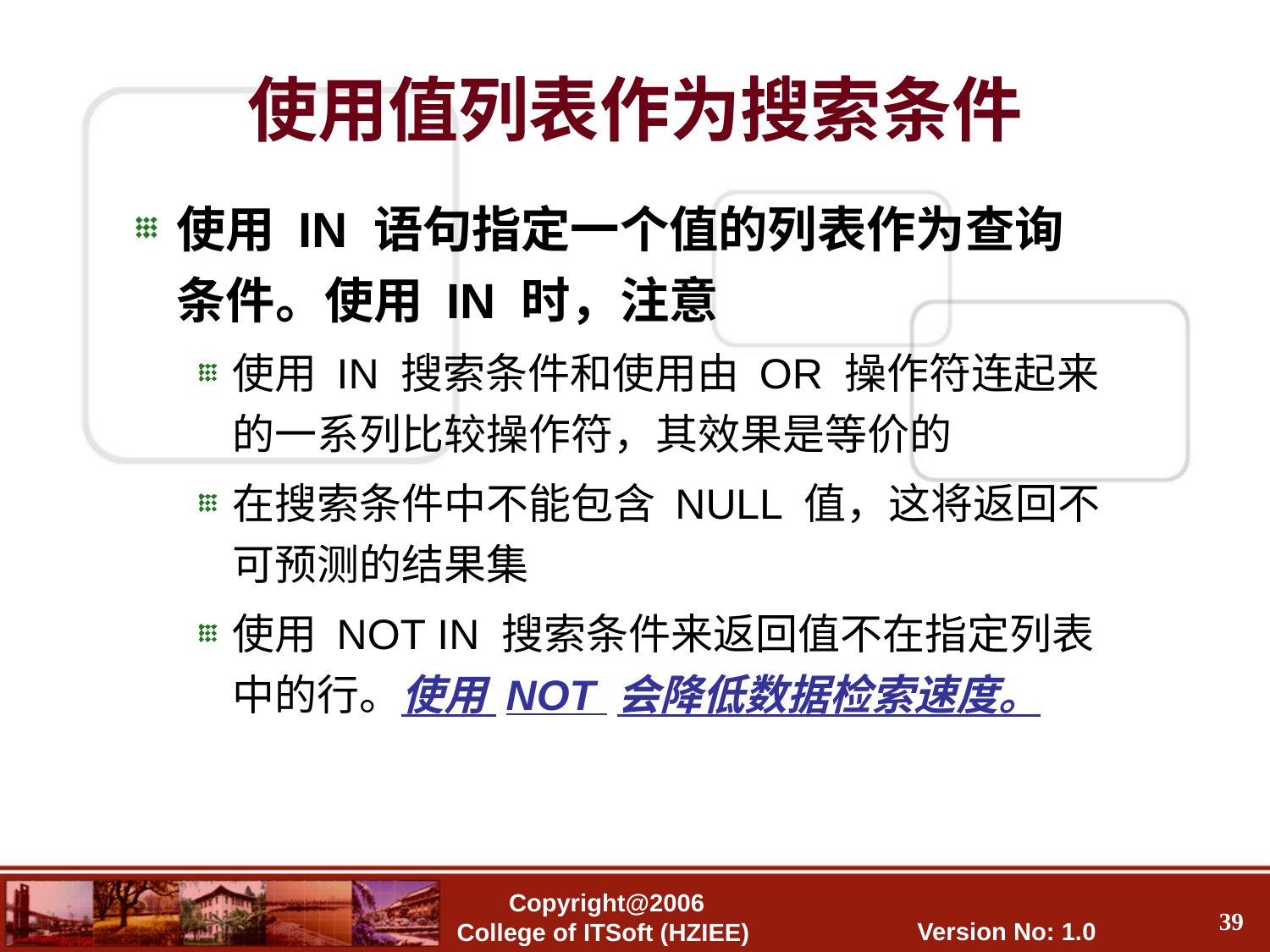

使用值列表作为搜索条件
使用 IN 语句指定一个值的列表作为查询条件。使用 IN 时，注意
使用 IN 搜索条件和使用由 OR 操作符连起来的一系列比较操作符，其效果是等价的
在搜索条件中不能包含 NULL 值，这将返回不可预测的结果集
使用 NOT IN 搜索条件来返回值不在指定列表中的行。使用 NOT 会降低数据检索速度。